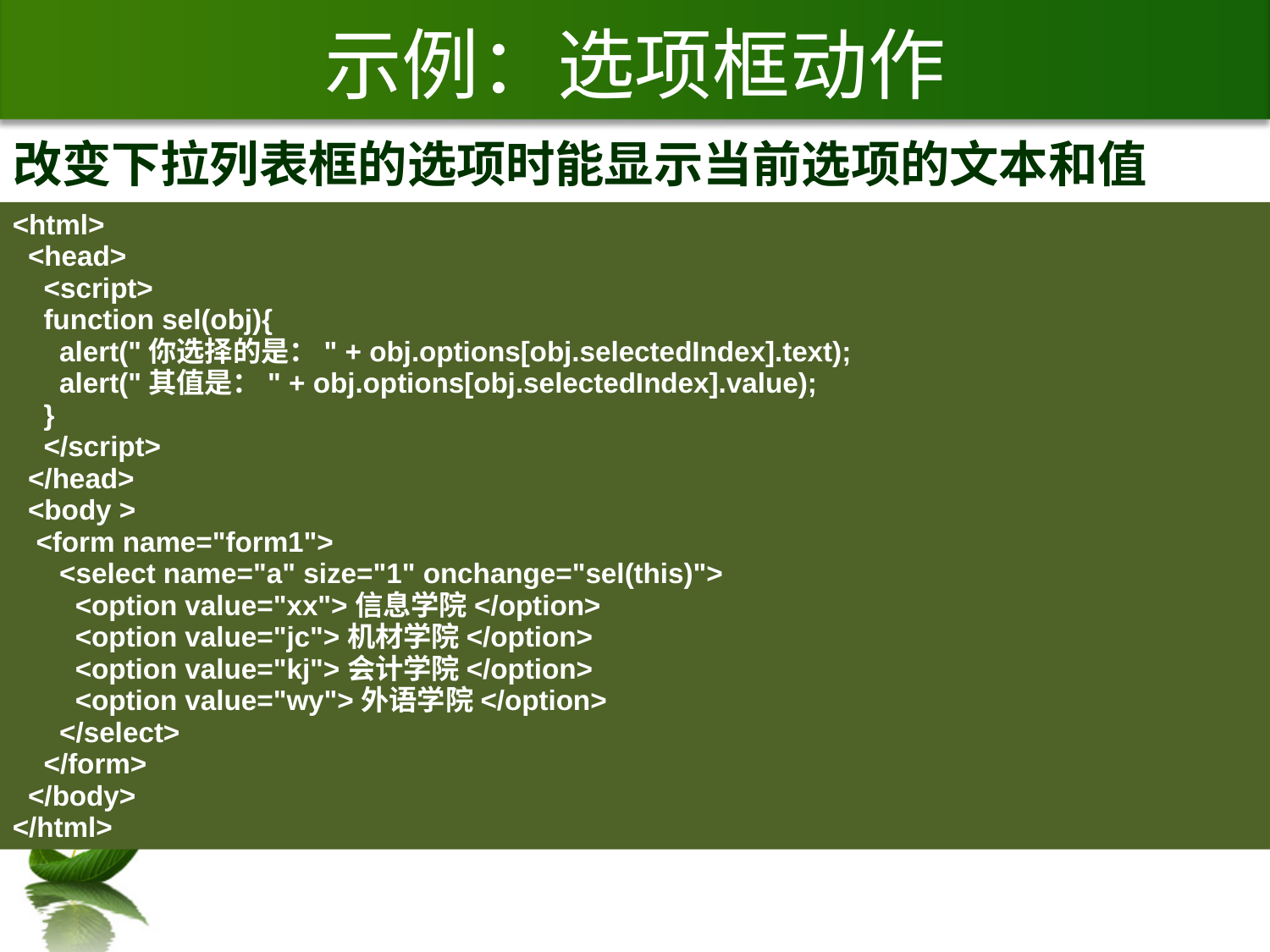

# 示例：选项框动作
改变下拉列表框的选项时能显示当前选项的文本和值
<html>
  <head>
    <script>
    function sel(obj){
      alert("你选择的是：" + obj.options[obj.selectedIndex].text);
      alert("其值是：" + obj.options[obj.selectedIndex].value);
    }
    </script>
  </head>
  <body >
   <form name="form1">
      <select name="a" size="1" onchange="sel(this)">
        <option value="xx">信息学院</option>
        <option value="jc">机材学院</option>
        <option value="kj">会计学院</option>
        <option value="wy">外语学院</option>
      </select>
    </form>
  </body>
</html>